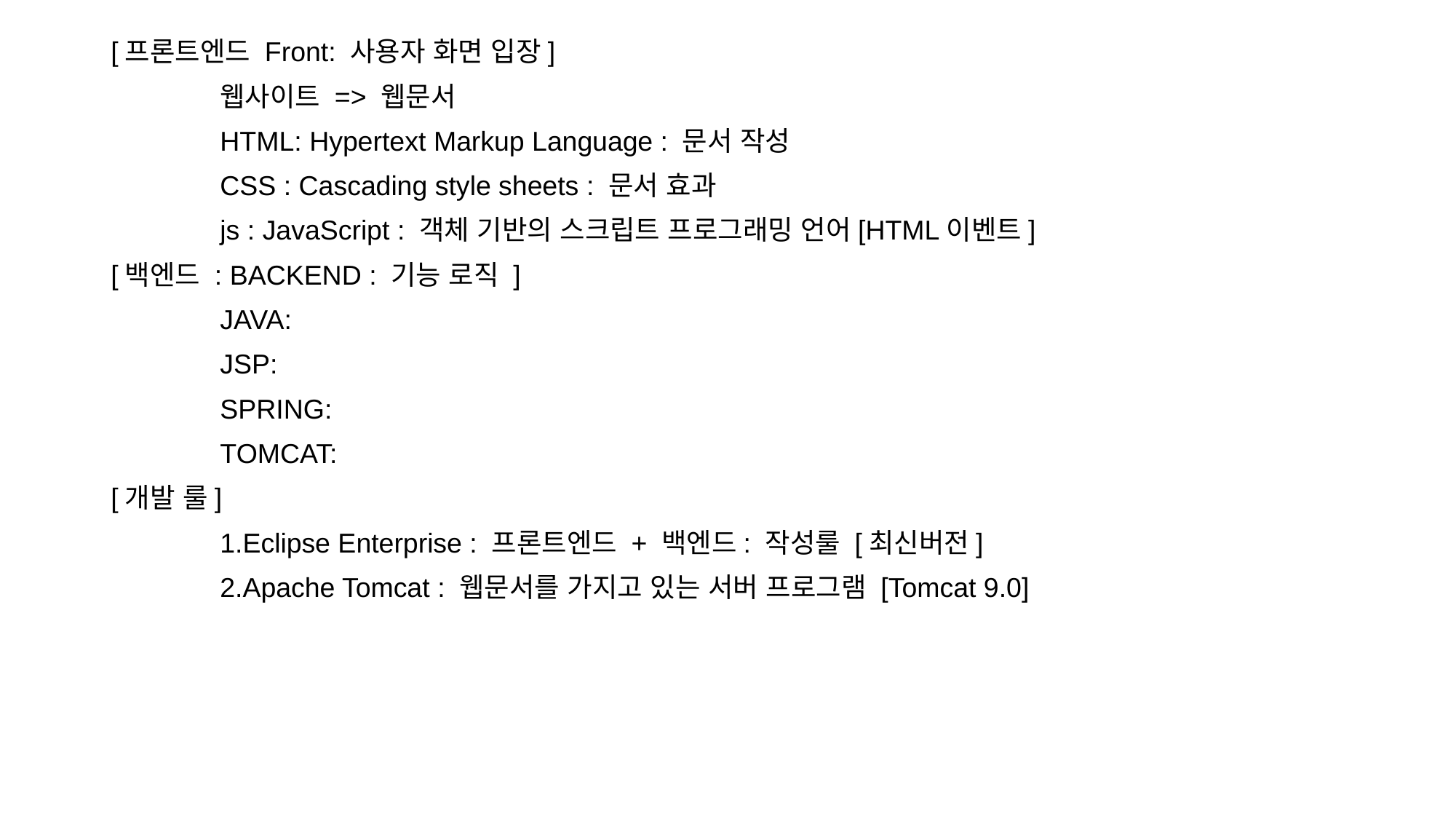

[프론트엔드 Front: 사용자 화면 입장]
	웹사이트 => 웹문서
	HTML: Hypertext Markup Language : 문서 작성
	CSS : Cascading style sheets : 문서 효과
	js : JavaScript : 객체 기반의 스크립트 프로그래밍 언어[HTML이벤트]
[백엔드 : BACKEND : 기능 로직 ]
	JAVA:
	JSP:
	SPRING:
	TOMCAT:
[개발 룰]
	1.Eclipse Enterprise : 프론트엔드 + 백엔드: 작성룰 [최신버전]
	2.Apache Tomcat : 웹문서를 가지고 있는 서버 프로그램 [Tomcat 9.0]